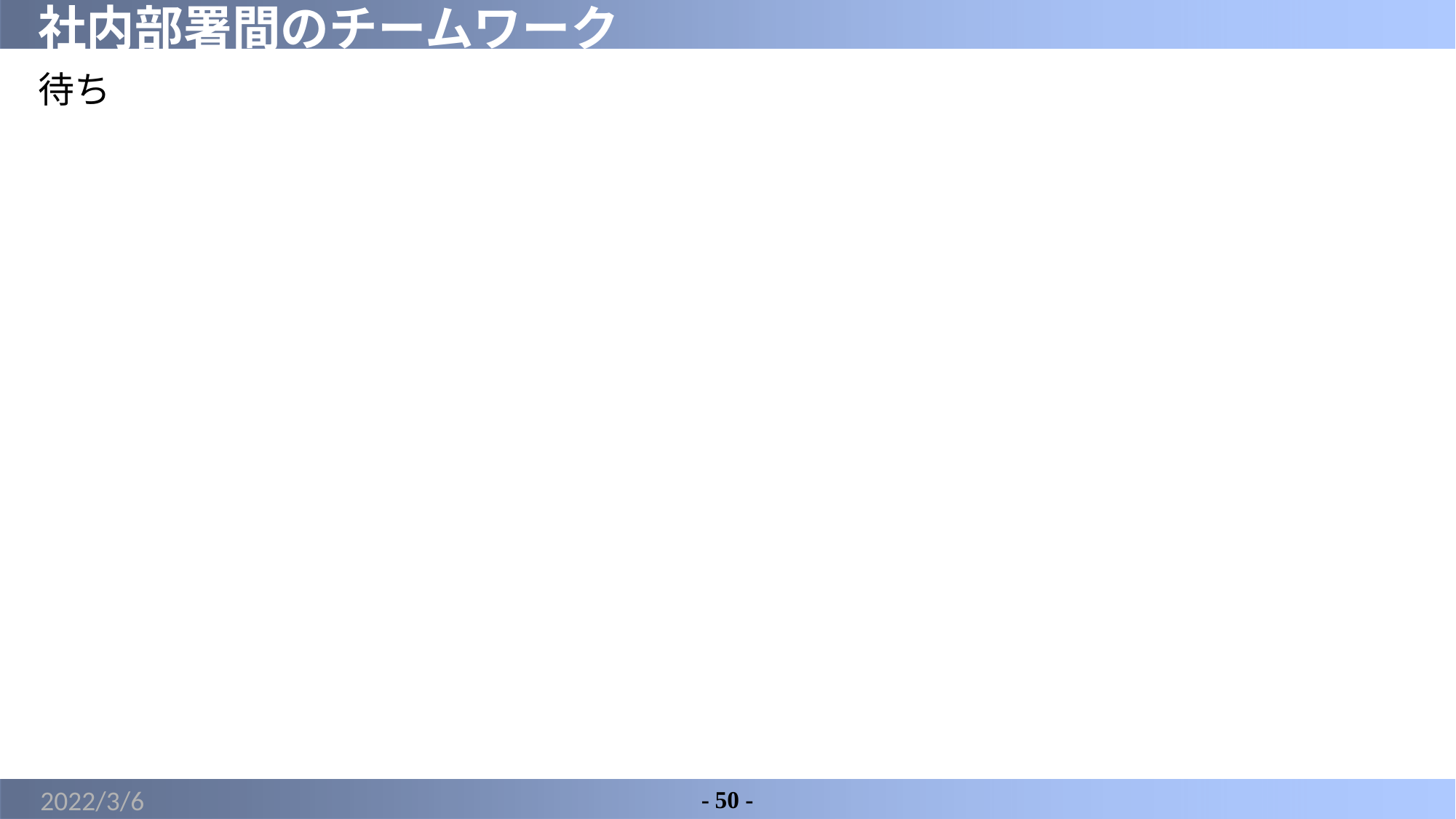

# 社内部署間のチームワーク
待ち
2022/3/6
- 50 -